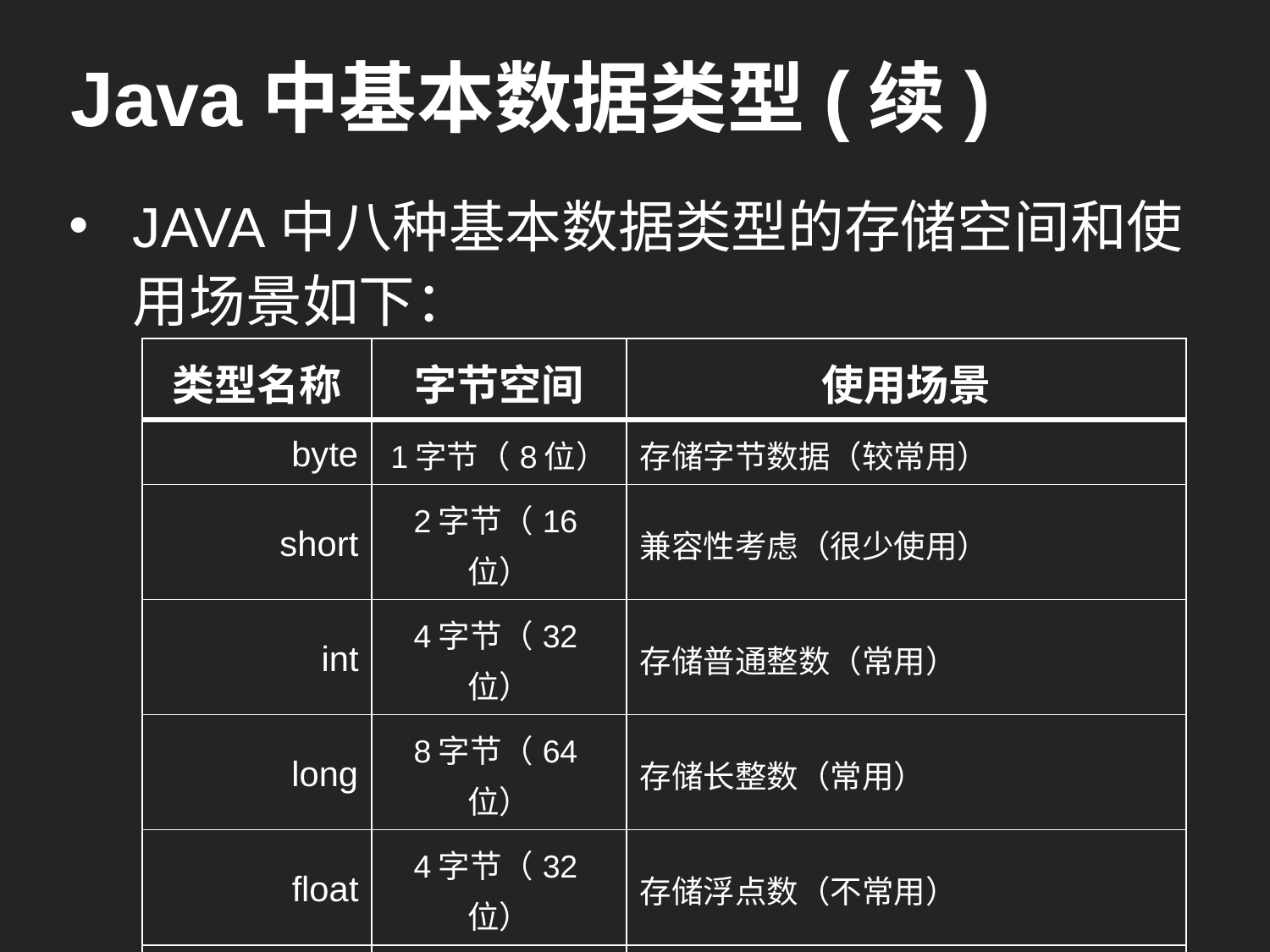

# Java中基本数据类型(续)
JAVA中八种基本数据类型的存储空间和使用场景如下：
| 类型名称 | 字节空间 | 使用场景 |
| --- | --- | --- |
| byte | 1字节（8位） | 存储字节数据（较常用） |
| short | 2字节（16位） | 兼容性考虑（很少使用） |
| int | 4字节（32位） | 存储普通整数（常用） |
| long | 8字节（64位） | 存储长整数（常用） |
| float | 4字节（32位） | 存储浮点数（不常用） |
| double | 8字节（64位） | 存储双精度浮点数（常用） |
| char | 2字节（16位） | 存储一个字符（常用） |
| boolean | 1字节（8位） | 存储逻辑变量（true、flase）（常用） |